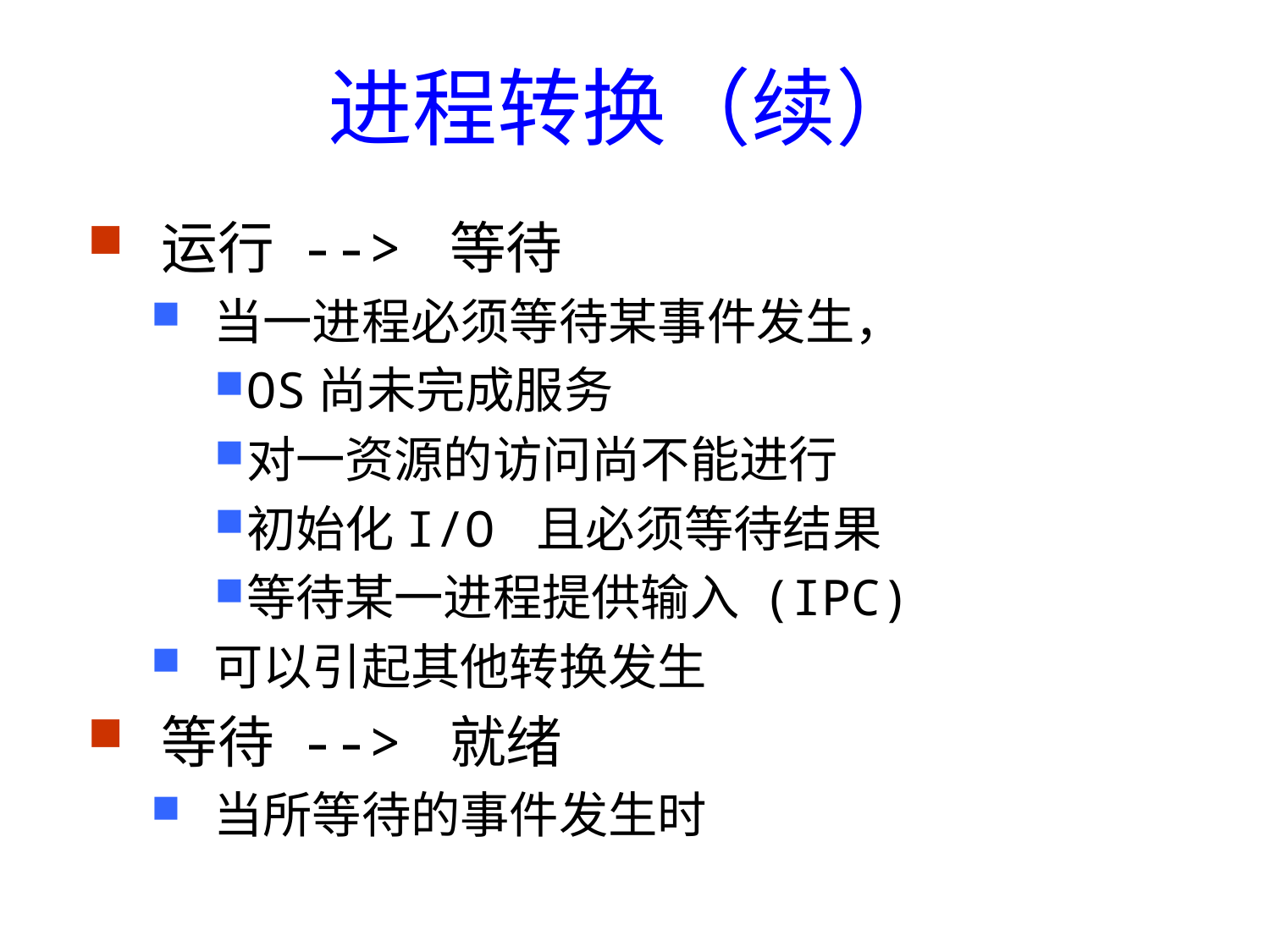

# 进程转换（续）
 运行 --> 等待
 当一进程必须等待某事件发生，
OS尚未完成服务
对一资源的访问尚不能进行
初始化I/O 且必须等待结果
等待某一进程提供输入 (IPC)
 可以引起其他转换发生
 等待 --> 就绪
 当所等待的事件发生时